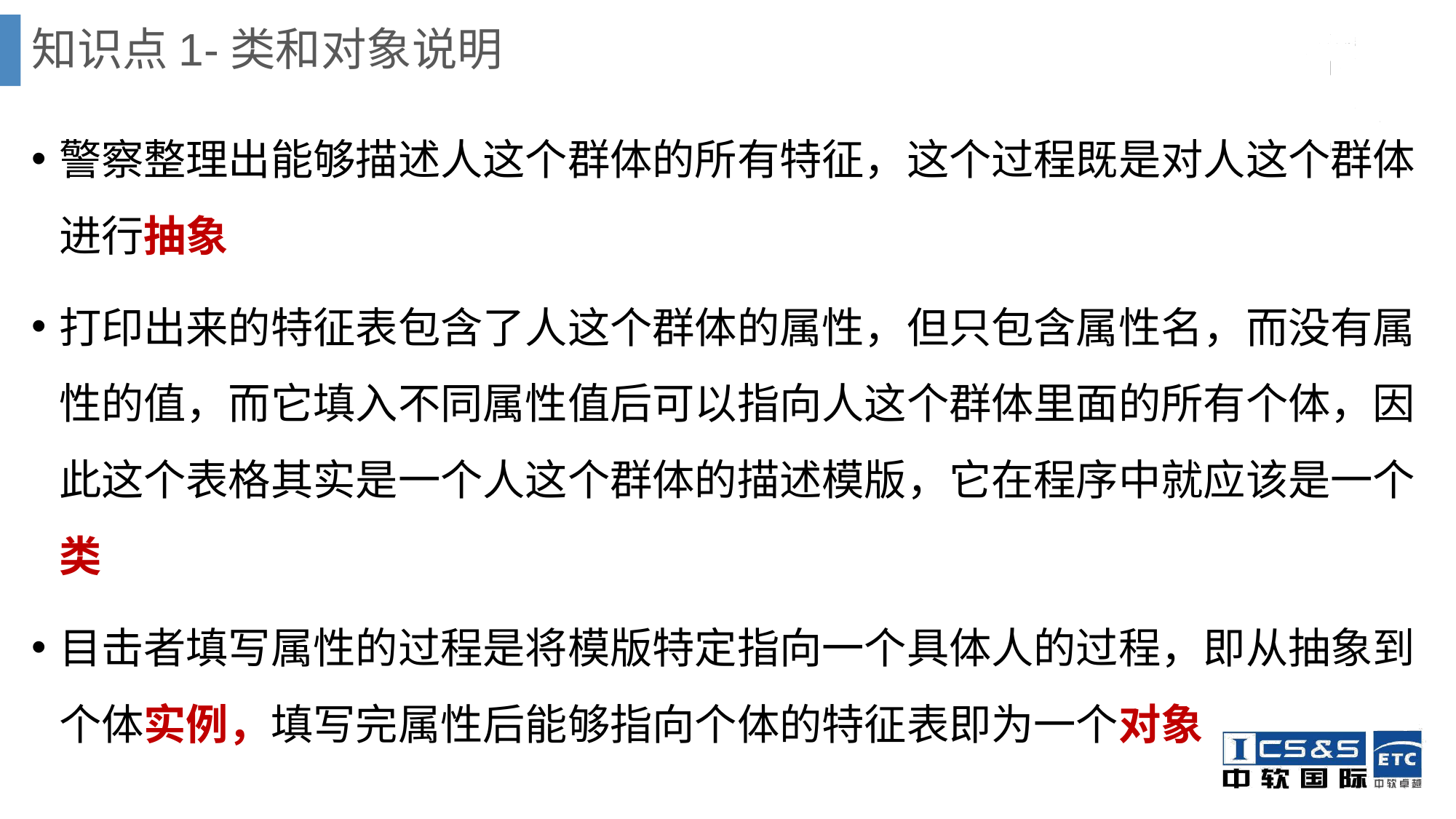

# 知识点1-类和对象说明
警察整理出能够描述人这个群体的所有特征，这个过程既是对人这个群体进行抽象
打印出来的特征表包含了人这个群体的属性，但只包含属性名，而没有属性的值，而它填入不同属性值后可以指向人这个群体里面的所有个体，因此这个表格其实是一个人这个群体的描述模版，它在程序中就应该是一个类
目击者填写属性的过程是将模版特定指向一个具体人的过程，即从抽象到个体实例，填写完属性后能够指向个体的特征表即为一个对象